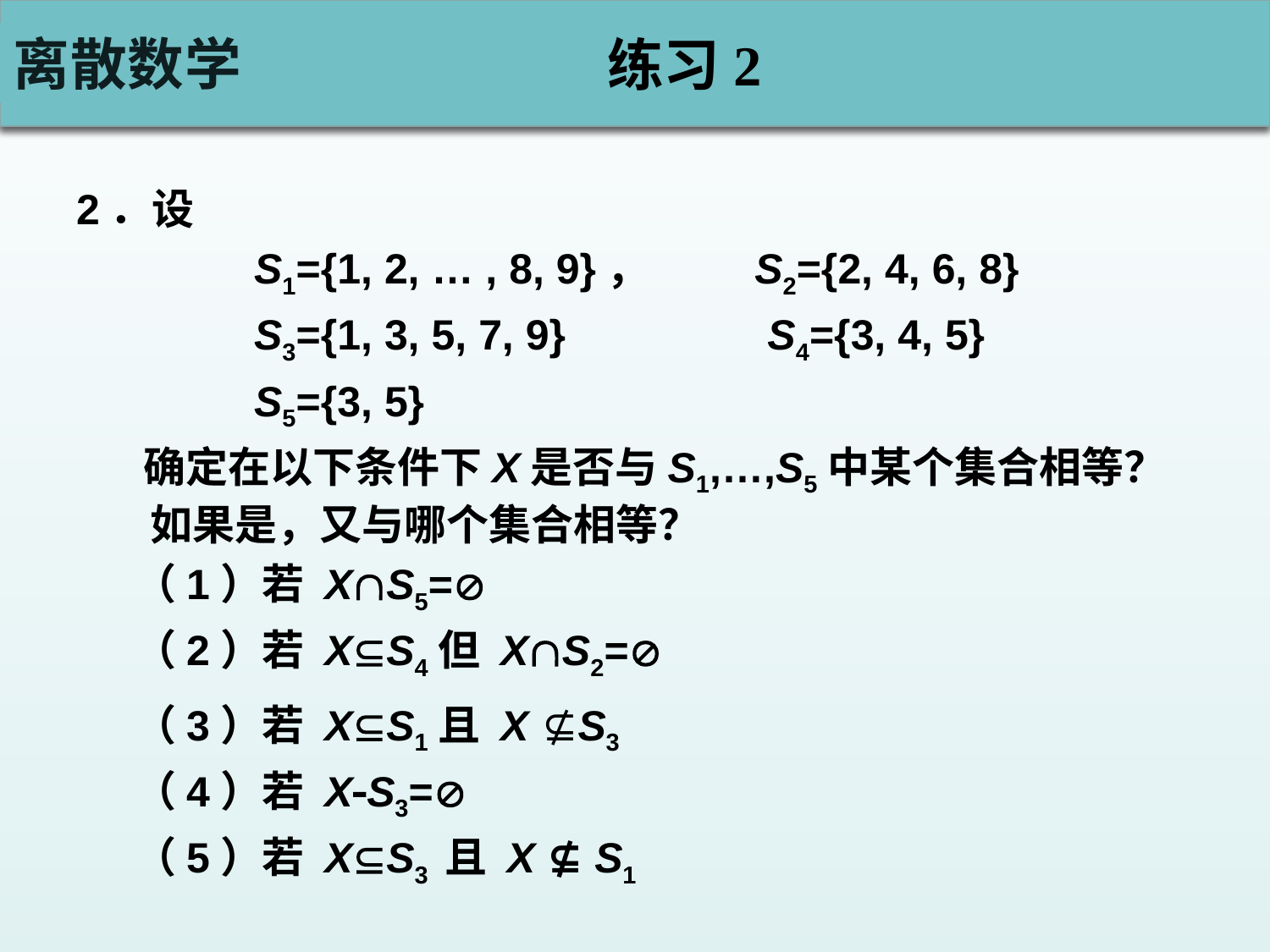

# 练习2
2．设
               S1={1, 2, … , 8, 9}，          S2={2, 4, 6, 8}
               S3={1, 3, 5, 7, 9}                 S4={3, 4, 5}
               S5={3, 5}
      确定在以下条件下X是否与S1,…,S5中某个集合相等？如果是，又与哪个集合相等？
     （1）若 X∩S5=∅
     （2）若 X⊆S4但 X∩S2=∅
     （3）若 X⊆S1且 X ⊈S3
     （4）若 X−S3=∅
     （5）若 X⊆S3 且 X ⊈ S1